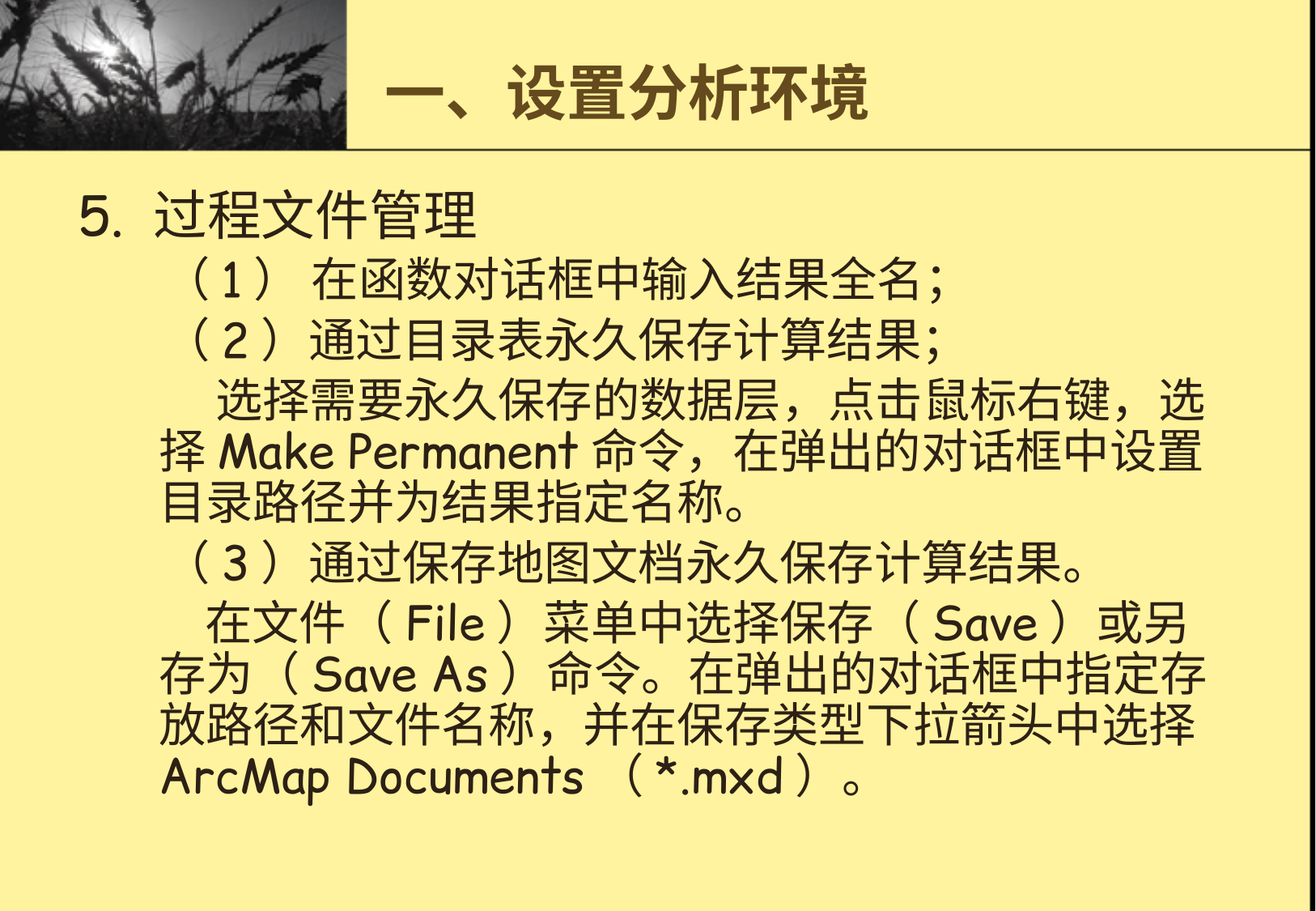

# 一、设置分析环境
5. 过程文件管理
       （1） 在函数对话框中输入结果全名；
       （2）通过目录表永久保存计算结果；
            选择需要永久保存的数据层，点击鼠标右键，选择Make Permanent命令，在弹出的对话框中设置目录路径并为结果指定名称。
       （3）通过保存地图文档永久保存计算结果。
           在文件（File）菜单中选择保存（Save）或另存为（Save As）命令。在弹出的对话框中指定存放路径和文件名称，并在保存类型下拉箭头中选择ArcMap Documents（*.mxd）。